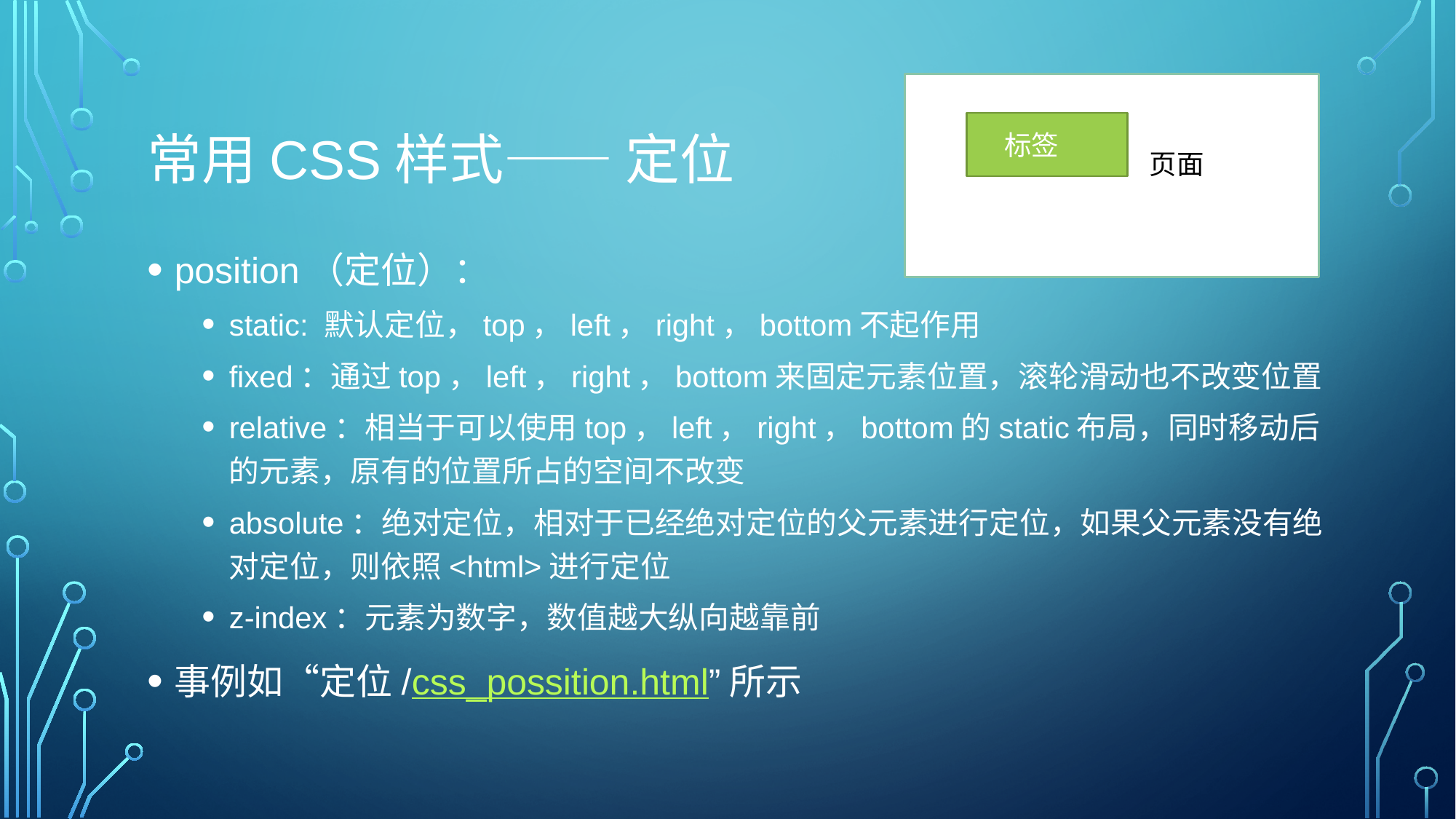

# 常用CSS样式—— 定位

标签
页面
position（定位）：
static: 默认定位，top，left，right，bottom不起作用
fixed：通过top，left，right，bottom来固定元素位置，滚轮滑动也不改变位置
relative：相当于可以使用top，left，right，bottom的static布局，同时移动后的元素，原有的位置所占的空间不改变
absolute：绝对定位，相对于已经绝对定位的父元素进行定位，如果父元素没有绝对定位，则依照<html>进行定位
z-index：元素为数字，数值越大纵向越靠前
事例如“定位/css_possition.html”所示